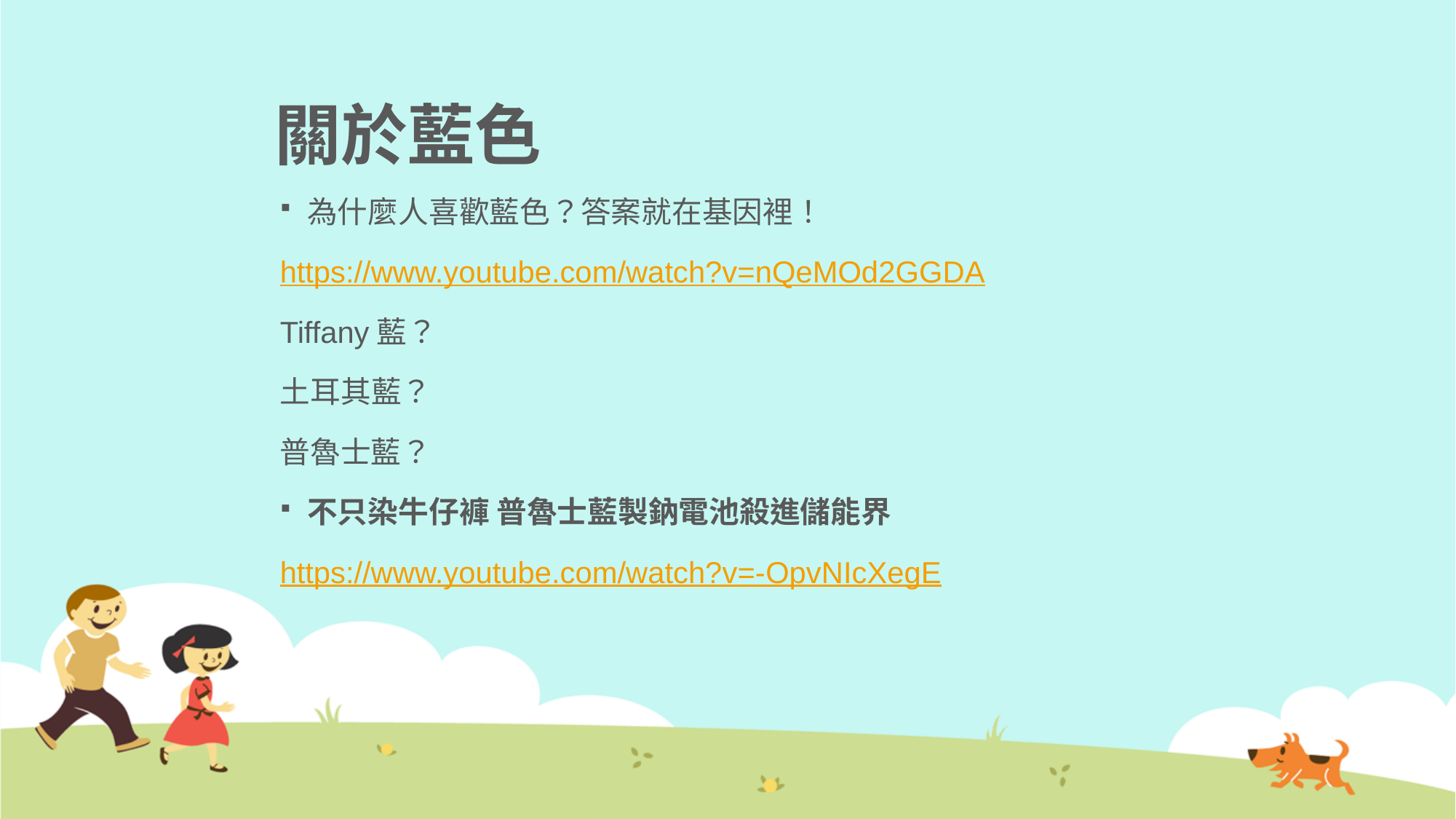

# 關於藍色
為什麼人喜歡藍色？答案就在基因裡！
https://www.youtube.com/watch?v=nQeMOd2GGDA
Tiffany藍？
土耳其藍？
普魯士藍？
不只染牛仔褲 普魯士藍製鈉電池殺進儲能界
https://www.youtube.com/watch?v=-OpvNIcXegE